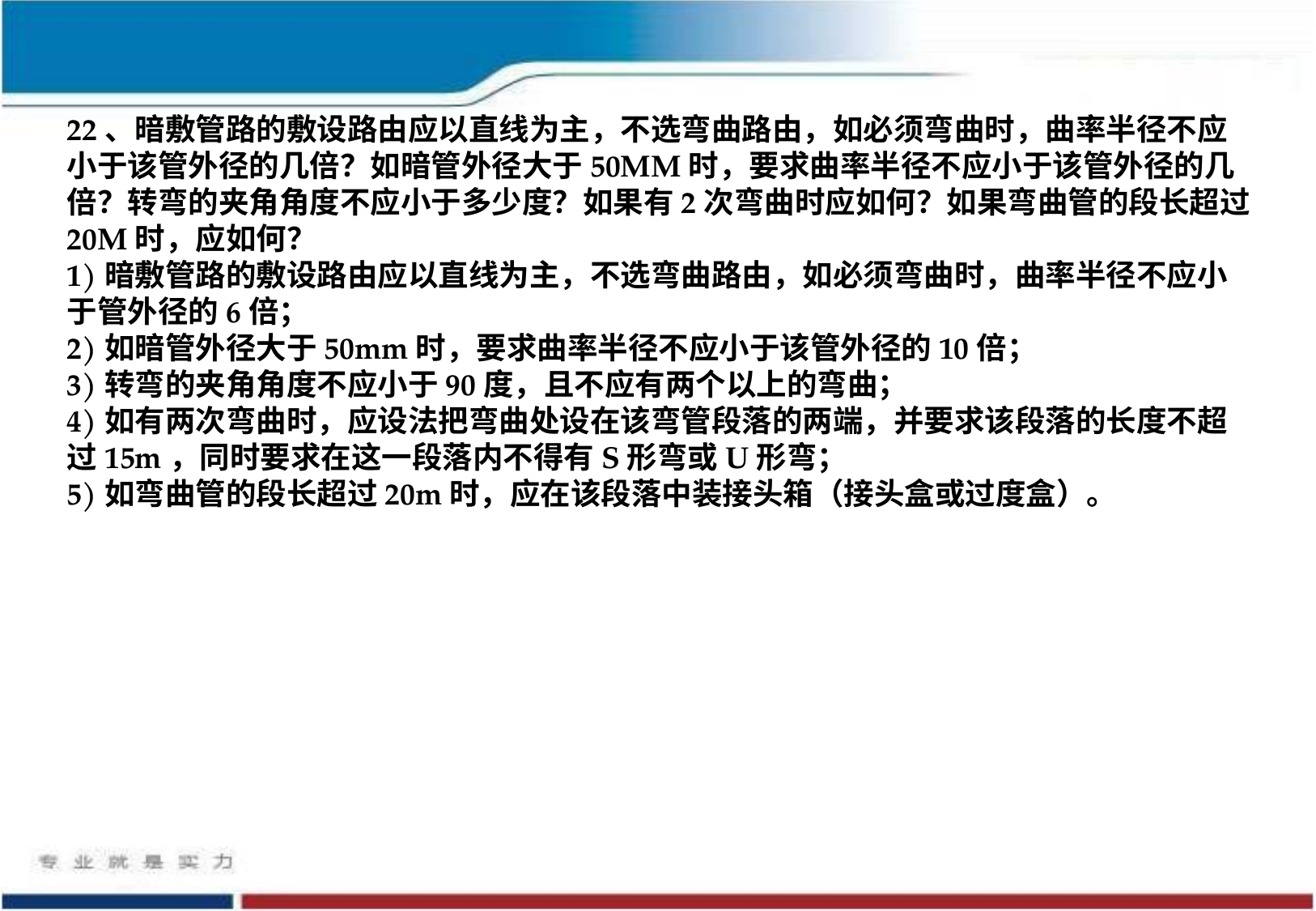

22、暗敷管路的敷设路由应以直线为主，不选弯曲路由，如必须弯曲时，曲率半径不应小于该管外径的几倍？如暗管外径大于50MM时，要求曲率半径不应小于该管外径的几倍？转弯的夹角角度不应小于多少度？如果有2次弯曲时应如何？如果弯曲管的段长超过20M时，应如何？
1)暗敷管路的敷设路由应以直线为主，不选弯曲路由，如必须弯曲时，曲率半径不应小于管外径的6倍；
2)如暗管外径大于50mm时，要求曲率半径不应小于该管外径的10倍；
3)转弯的夹角角度不应小于90度，且不应有两个以上的弯曲；
4)如有两次弯曲时，应设法把弯曲处设在该弯管段落的两端，并要求该段落的长度不超过15m，同时要求在这一段落内不得有S形弯或U形弯；
5)如弯曲管的段长超过20m时，应在该段落中装接头箱（接头盒或过度盒）。